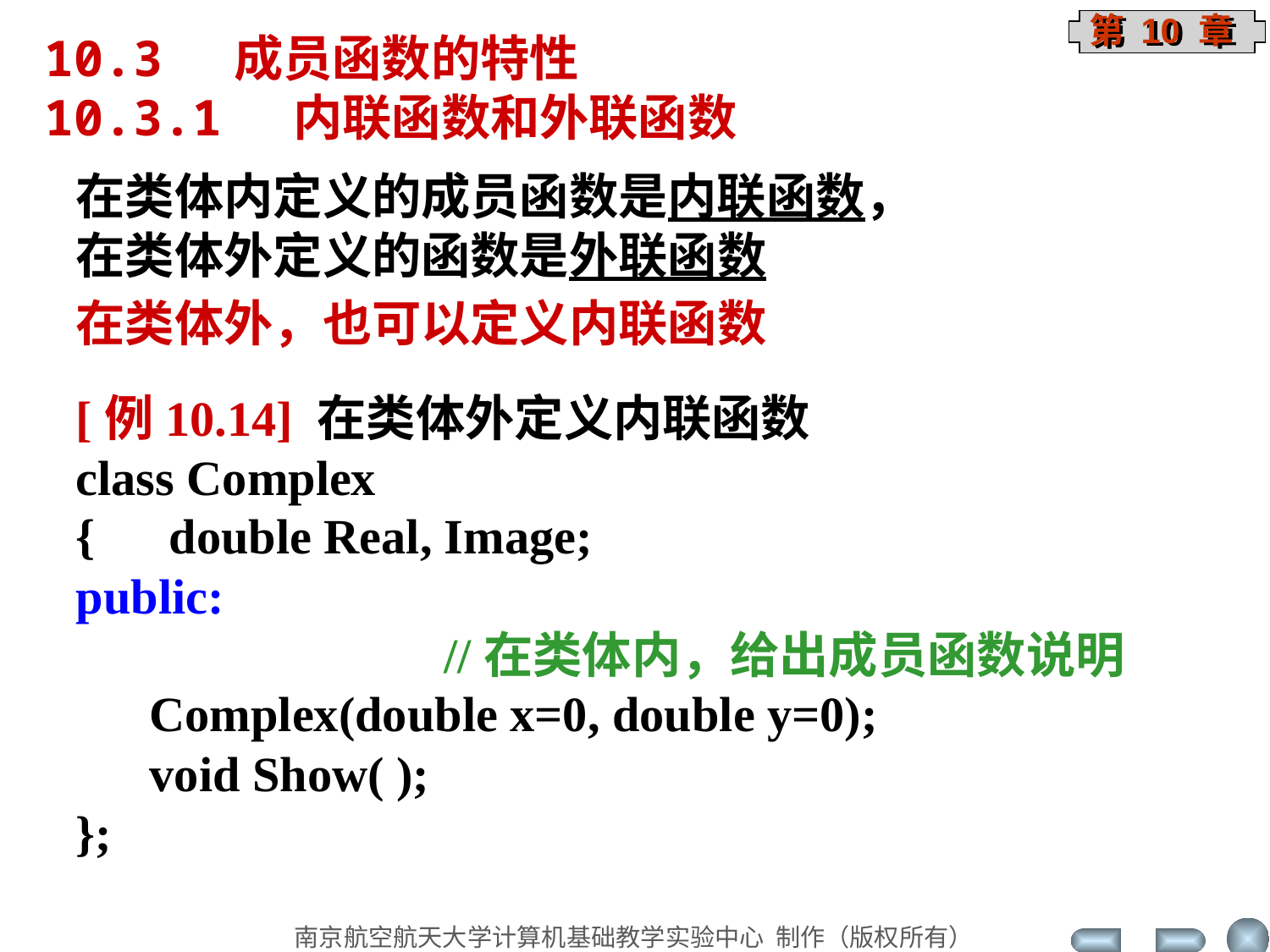

10.3  成员函数的特性
10.3.1  内联函数和外联函数
在类体内定义的成员函数是内联函数，
在类体外定义的函数是外联函数
在类体外，也可以定义内联函数
[例10.14] 在类体外定义内联函数
class Complex
{      double Real, Image;
public:
                              //在类体内，给出成员函数说明
      Complex(double x=0, double y=0);
      void Show( );
};